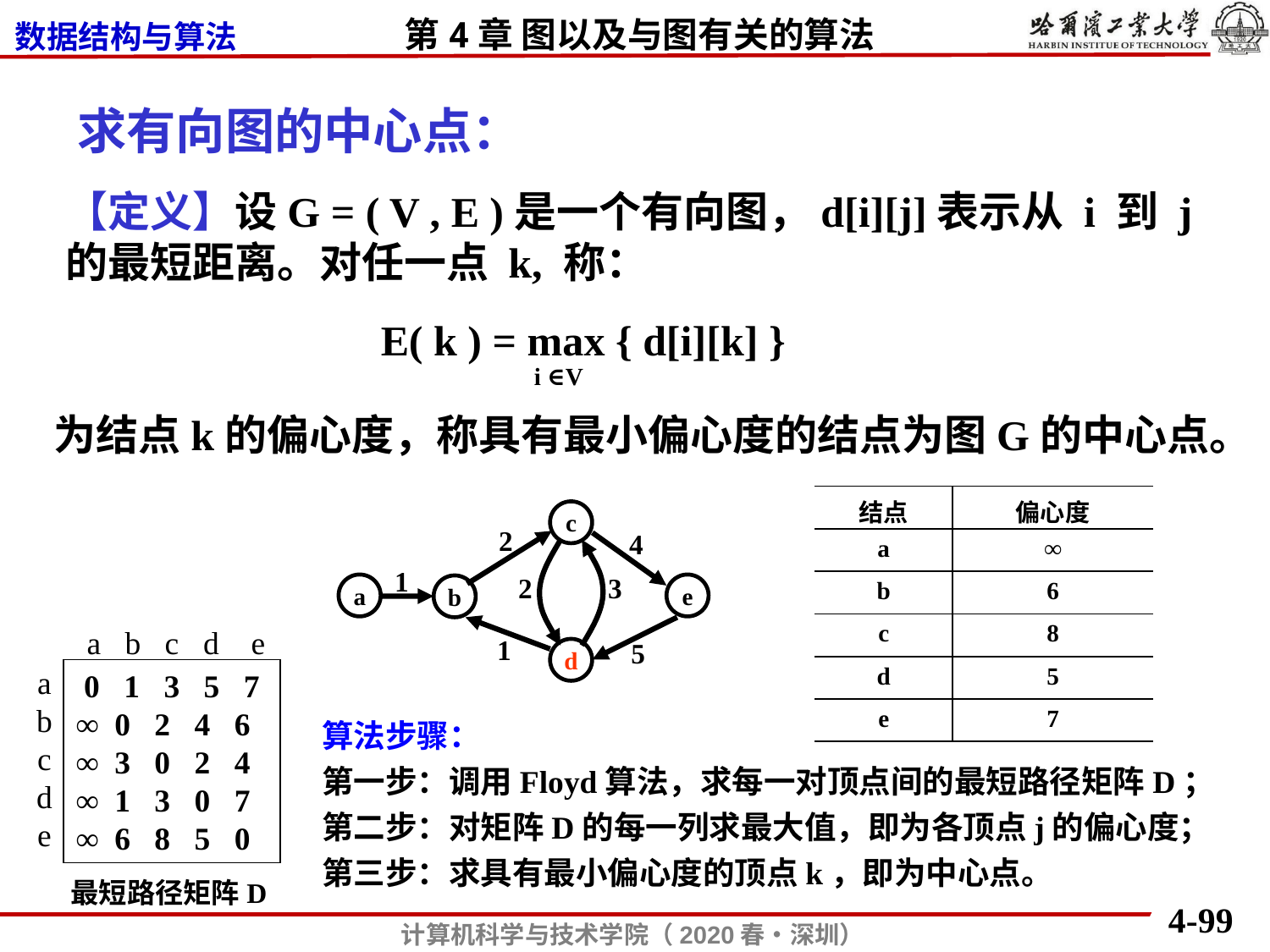

求有向图的中心点：
【定义】设G = ( V , E )是一个有向图，d[i][j]表示从 i 到 j 的最短距离。对任一点 k, 称：
E( k ) = max { d[i][k] }
i ∈V
为结点k的偏心度，称具有最小偏心度的结点为图G的中心点。
| 结点 | 偏心度 |
| --- | --- |
| a | ∞ |
| b | 6 |
| c | 8 |
| d | 5 |
| e | 7 |
c
2
4

1
2
3
a
e
b

1
5
d
a   b   c   d    e
a
b
c
d
e
 0   1   3   5   7
∞  0   2   4   6
∞  3   0   2   4
∞  1   3   0   7
∞  6   8   5   0
最短路径矩阵D
算法步骤：
第一步：调用Floyd算法，求每一对顶点间的最短路径矩阵D；
第二步：对矩阵D的每一列求最大值，即为各顶点j的偏心度；
第三步：求具有最小偏心度的顶点k，即为中心点。